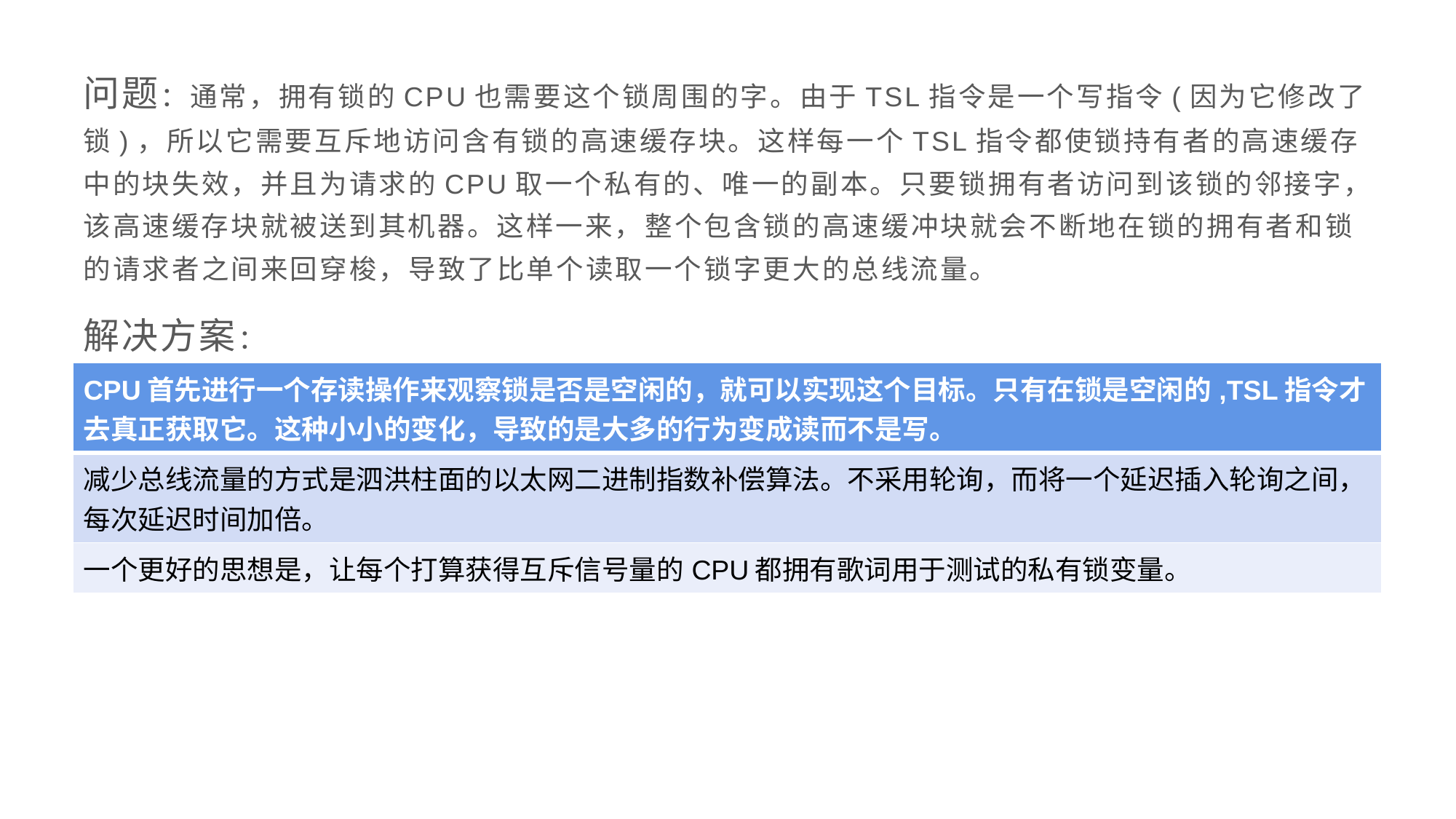

问题：通常，拥有锁的CPU也需要这个锁周围的字。由于TSL指令是一个写指令(因为它修改了锁)，所以它需要互斥地访问含有锁的高速缓存块。这样每一个TSL指令都使锁持有者的高速缓存中的块失效，并且为请求的CPU取一个私有的、唯一的副本。只要锁拥有者访问到该锁的邻接字，该高速缓存块就被送到其机器。这样一来，整个包含锁的高速缓冲块就会不断地在锁的拥有者和锁的请求者之间来回穿梭，导致了比单个读取一个锁字更大的总线流量。
解决方案：

| CPU首先进行一个存读操作来观察锁是否是空闲的，就可以实现这个目标。只有在锁是空闲的,TSL指令才去真正获取它。这种小小的变化，导致的是大多的行为变成读而不是写。 |
| --- |
| 减少总线流量的方式是泗洪柱面的以太网二进制指数补偿算法。不采用轮询，而将一个延迟插入轮询之间，每次延迟时间加倍。 |
| 一个更好的思想是，让每个打算获得互斥信号量的CPU都拥有歌词用于测试的私有锁变量。 |